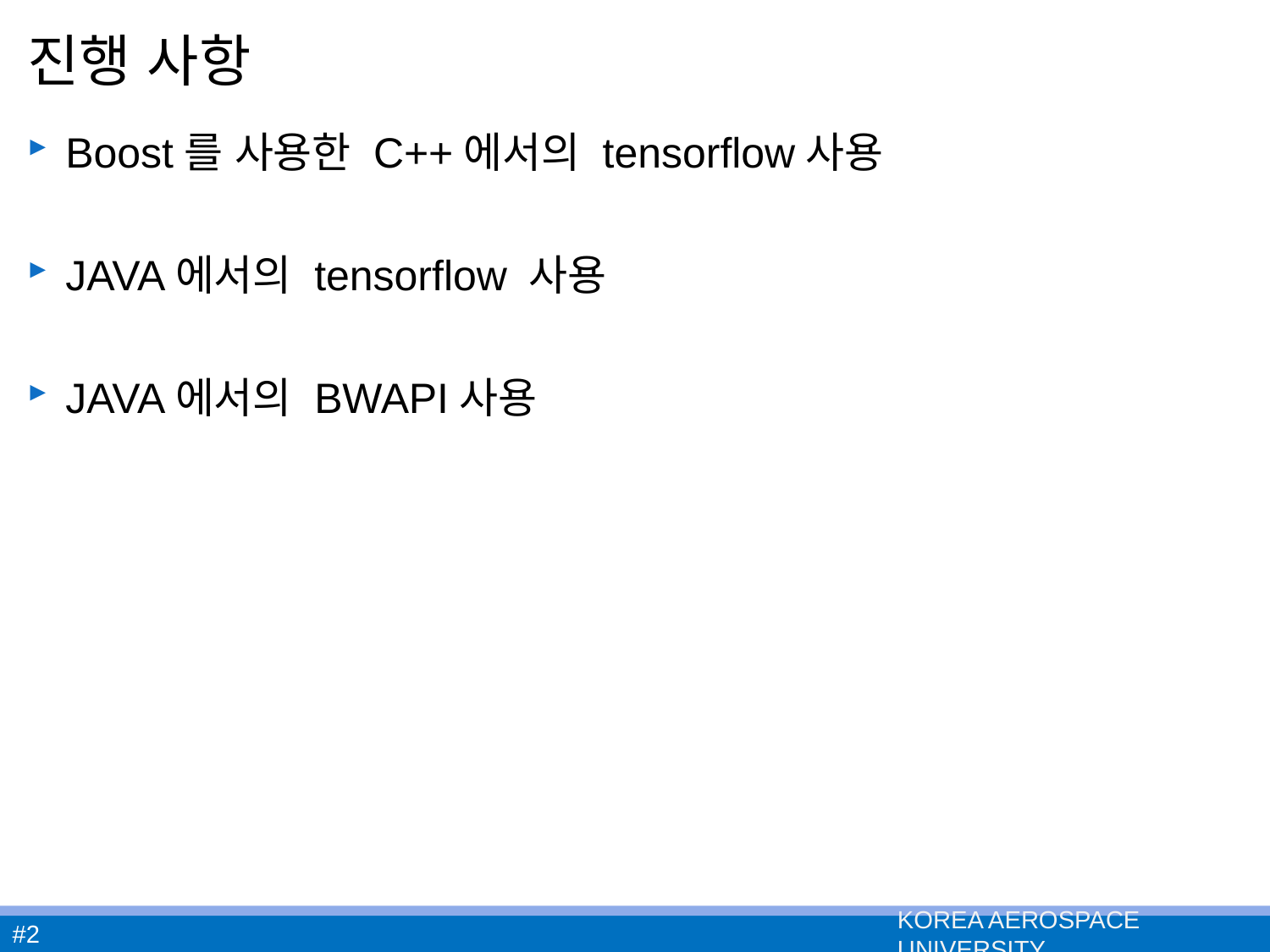

# 진행 사항
Boost를 사용한 C++에서의 tensorflow사용

JAVA에서의 tensorflow 사용

JAVA에서의 BWAPI사용
#2